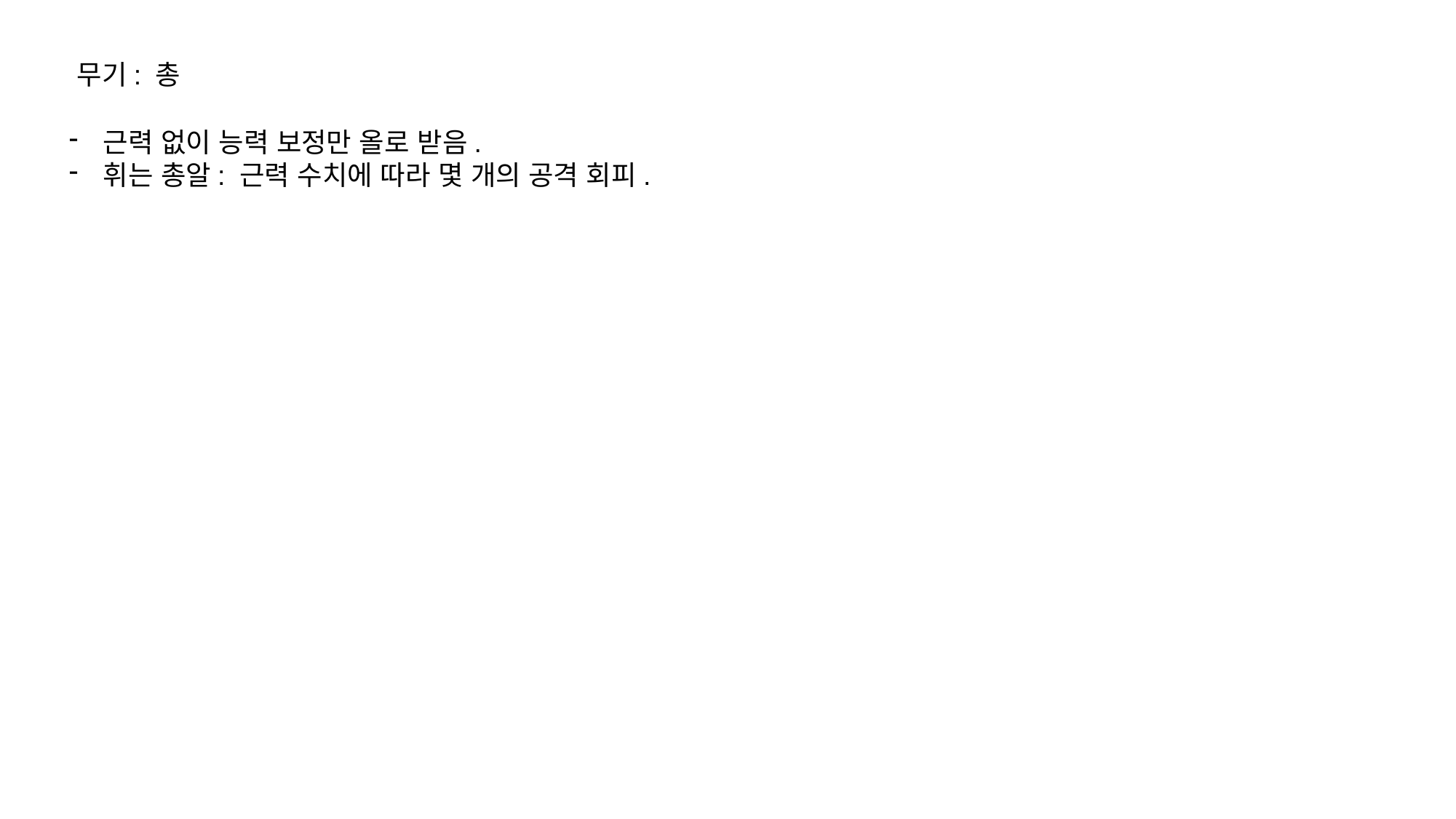

무기: 총
근력 없이 능력 보정만 올로 받음.
휘는 총알: 근력 수치에 따라 몇 개의 공격 회피.